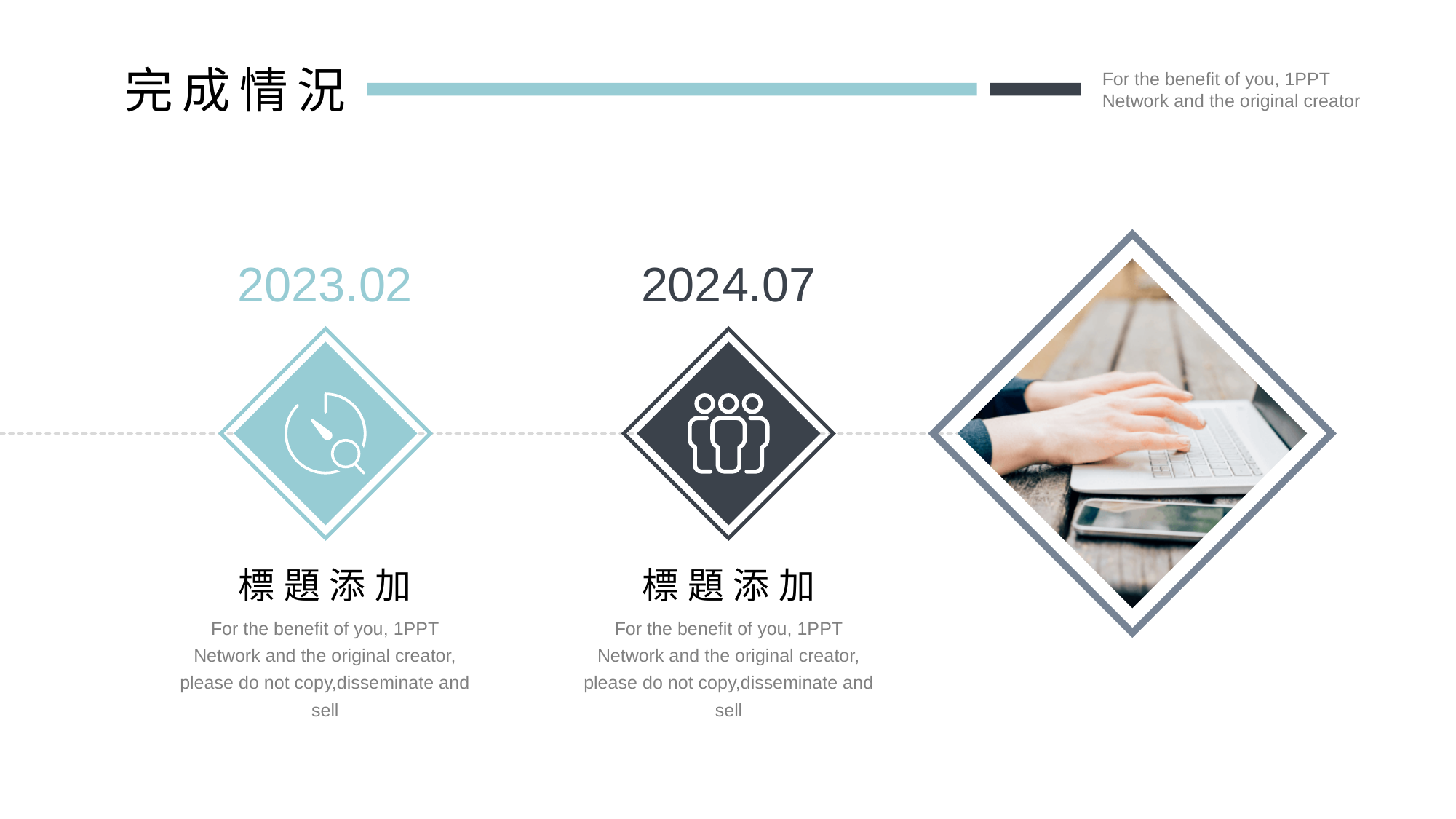

完成情況
For the benefit of you, 1PPT Network and the original creator

2023.02
2024.07

標題添加
For the benefit of you, 1PPT Network and the original creator, please do not copy,disseminate and sell
標題添加
For the benefit of you, 1PPT Network and the original creator, please do not copy,disseminate and sell